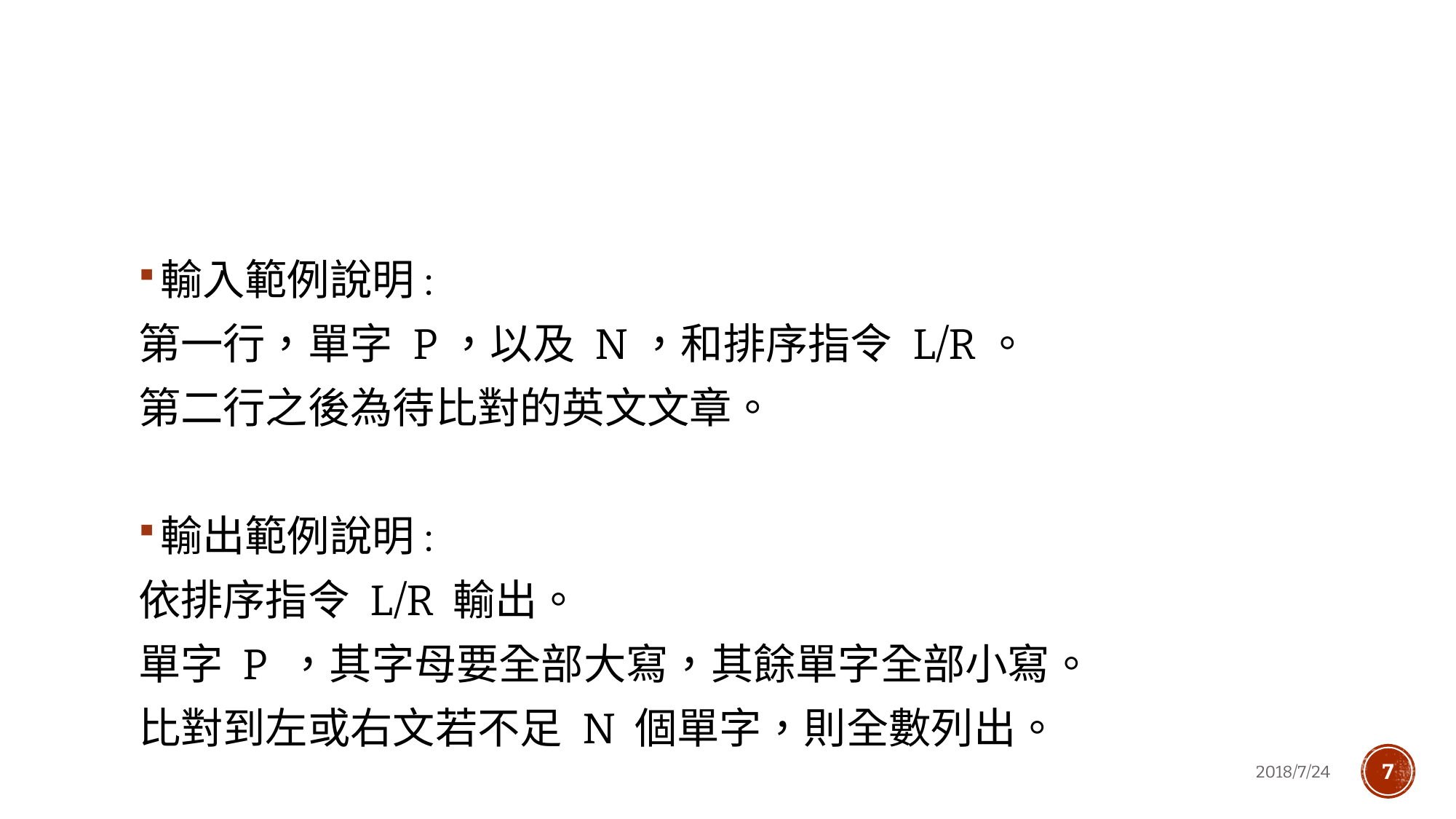

#
輸入範例說明:
第一行，單字 P，以及 N，和排序指令 L/R。
第二行之後為待比對的英文文章。

輸出範例說明:
依排序指令 L/R 輸出。
單字 P ，其字母要全部大寫，其餘單字全部小寫。
比對到左或右文若不足 N 個單字，則全數列出。
2018/7/24
7